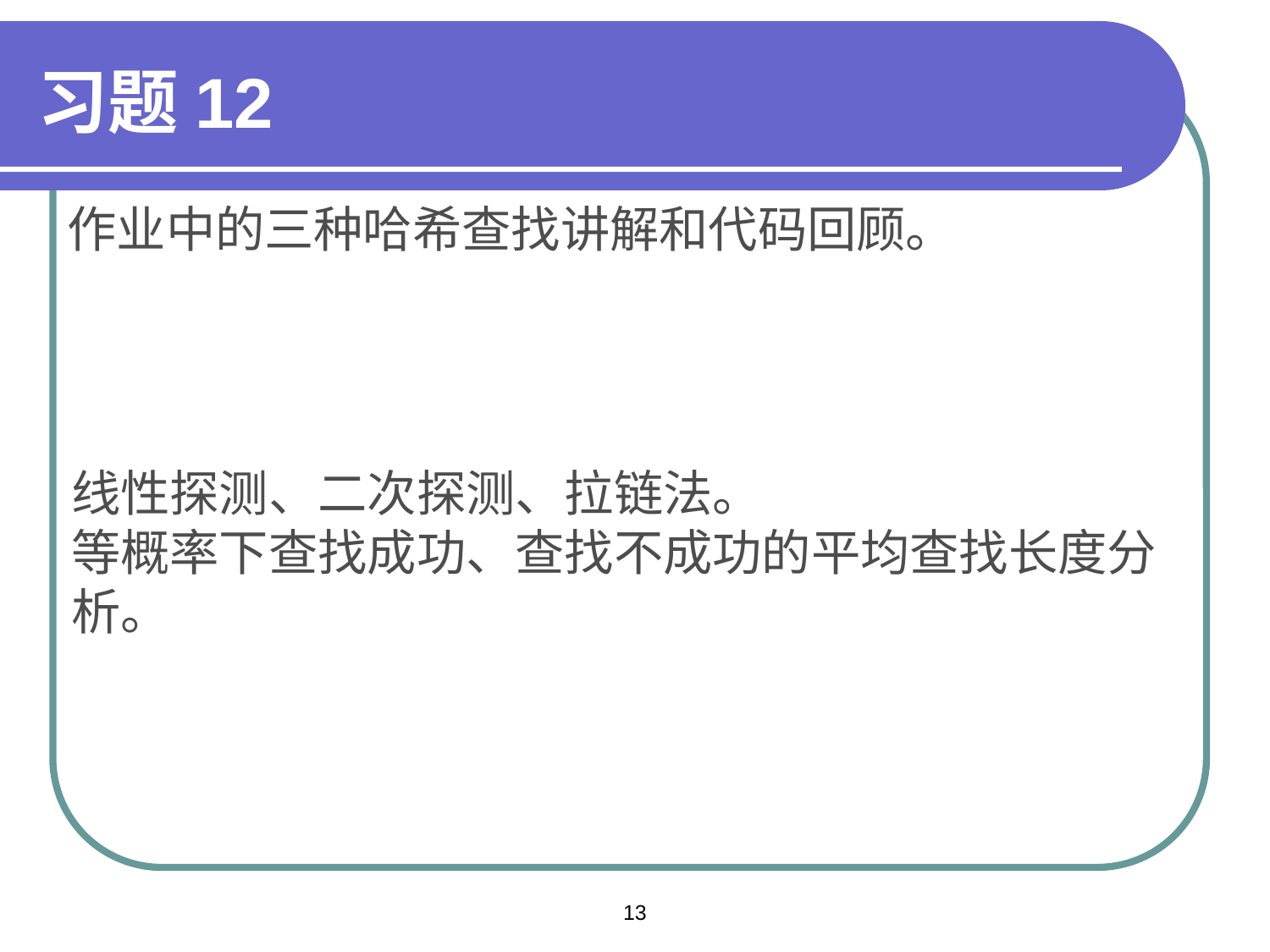

习题12
作业中的三种哈希查找讲解和代码回顾。
线性探测、二次探测、拉链法。
等概率下查找成功、查找不成功的平均查找长度分析。
13